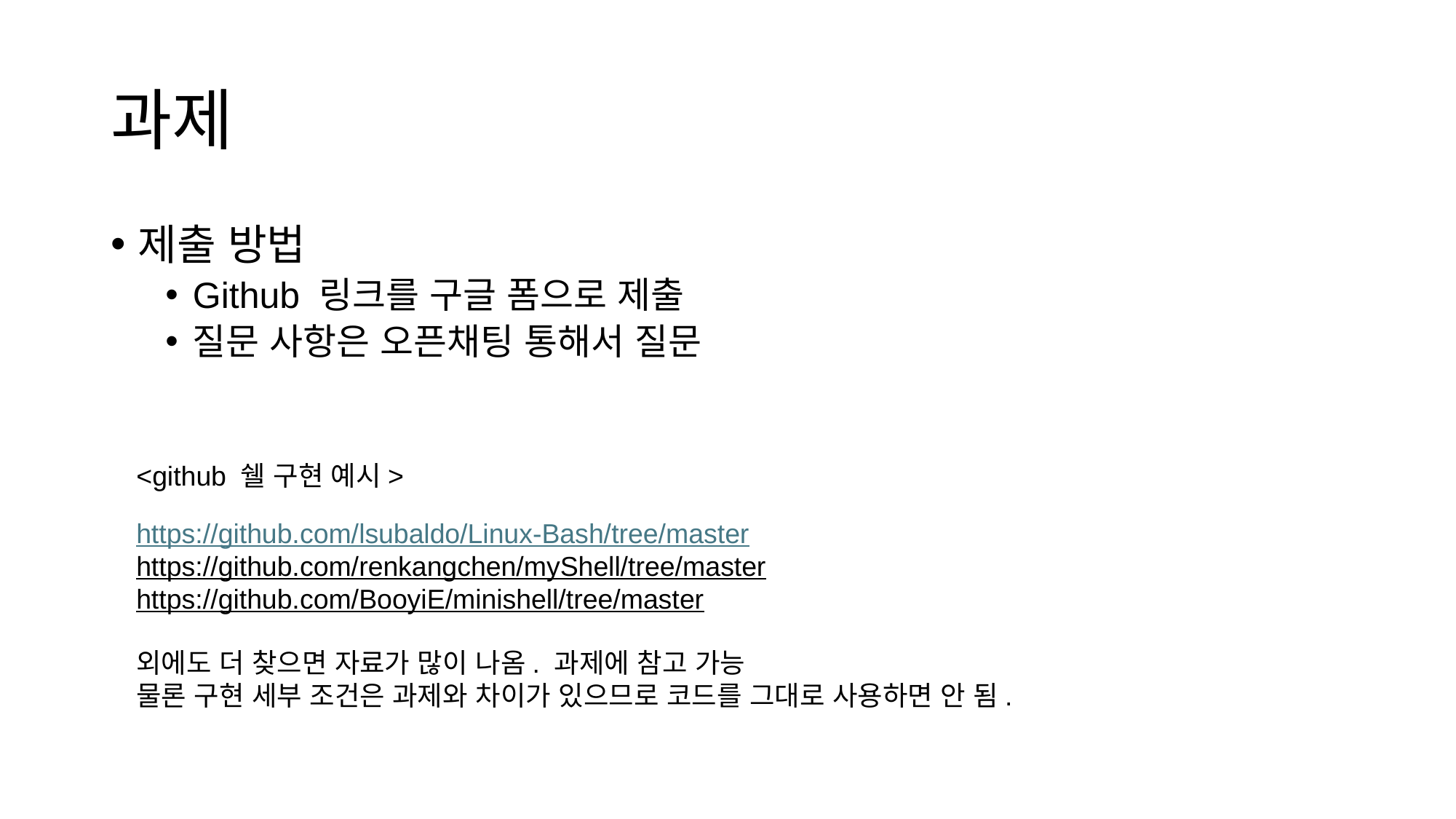

# 과제
제출 방법
Github 링크를 구글 폼으로 제출
질문 사항은 오픈채팅 통해서 질문
<github 쉘 구현 예시>
https://github.com/lsubaldo/Linux-Bash/tree/master
https://github.com/renkangchen/myShell/tree/master
https://github.com/BooyiE/minishell/tree/master
외에도 더 찾으면 자료가 많이 나옴. 과제에 참고 가능
물론 구현 세부 조건은 과제와 차이가 있으므로 코드를 그대로 사용하면 안 됨.